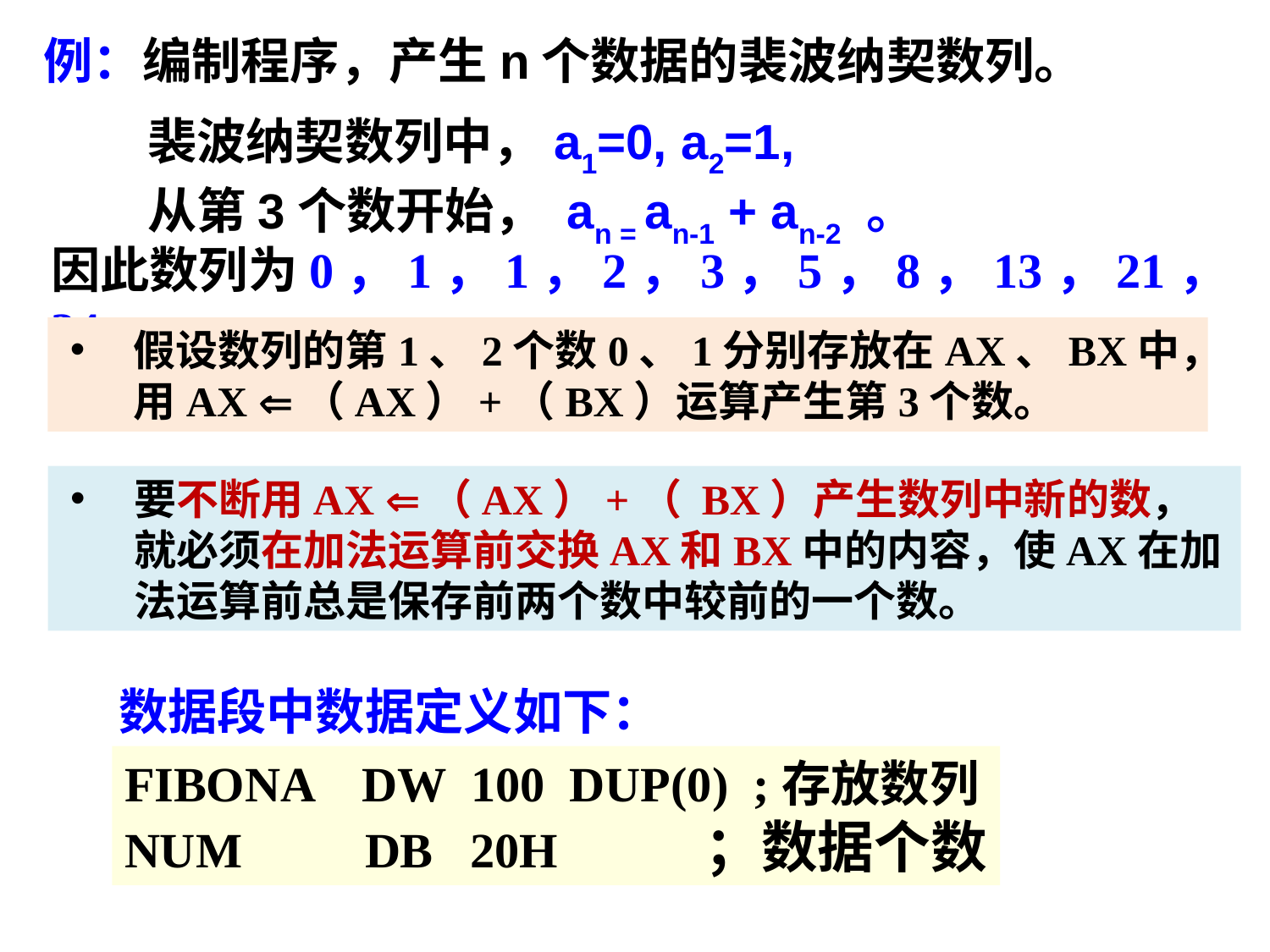

例：编制程序，产生n个数据的裴波纳契数列。
裴波纳契数列中，a1=0, a2=1,
从第3个数开始， an = an-1 + an-2 。
因此数列为0，1，1，2，3，5，8，13，21，34，……。
假设数列的第1、2个数0、1分别存放在AX、BX中，用AX ⇐（AX）+（BX）运算产生第3个数。
要不断用AX ⇐（AX）+（ BX）产生数列中新的数，就必须在加法运算前交换AX和BX中的内容，使AX在加法运算前总是保存前两个数中较前的一个数。
数据段中数据定义如下：
FIBONA    DW  100  DUP(0)  ;存放数列
NUM          DB   20H           ；数据个数
88